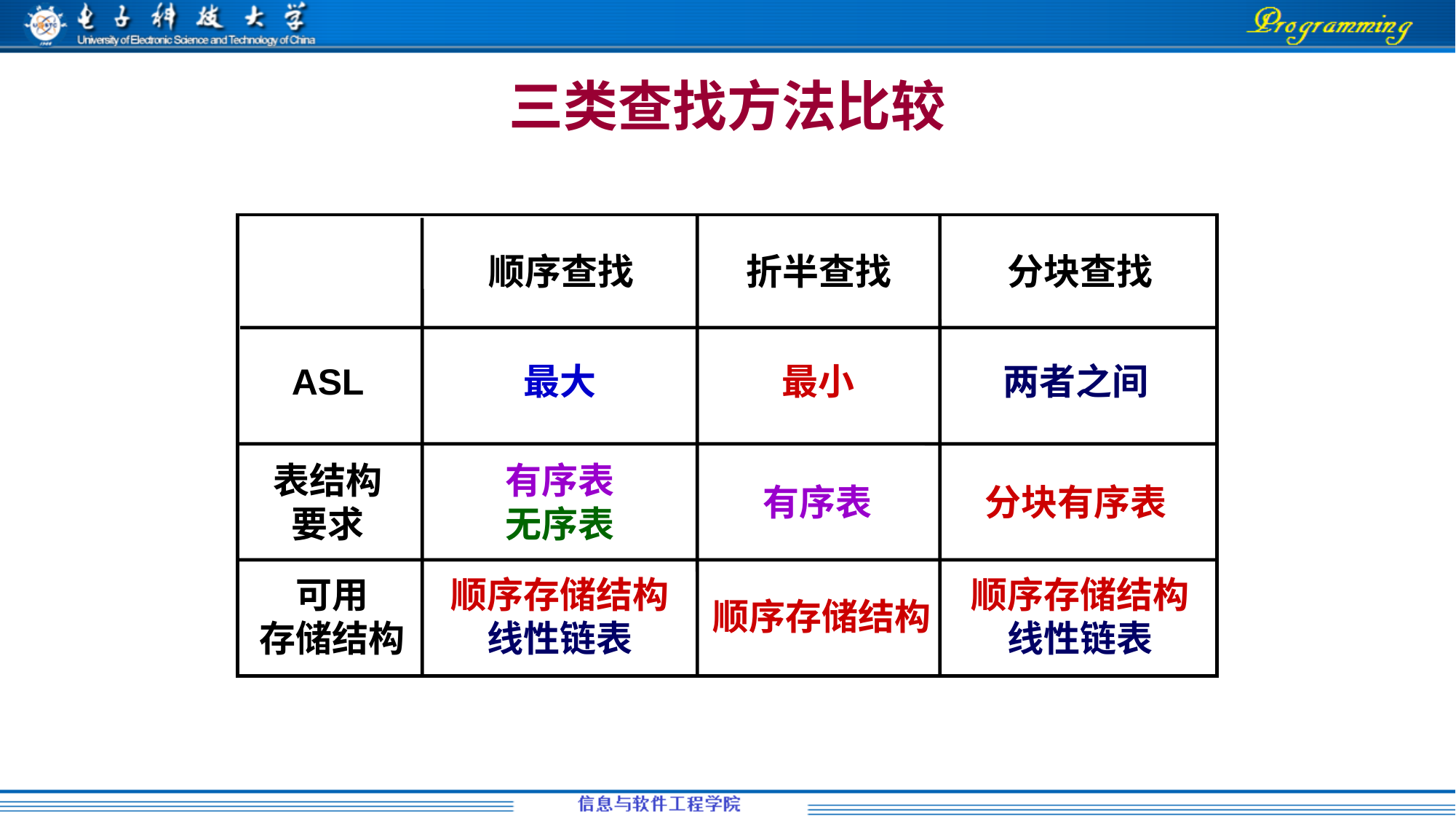

# 三类查找方法比较

顺序查找
折半查找
分块查找
最大
最小
两者之间
ASL
表结构
要求
可用
存储结构
有序表
无序表
有序表
分块有序表
顺序存储结构
线性链表
顺序存储结构
线性链表
顺序存储结构